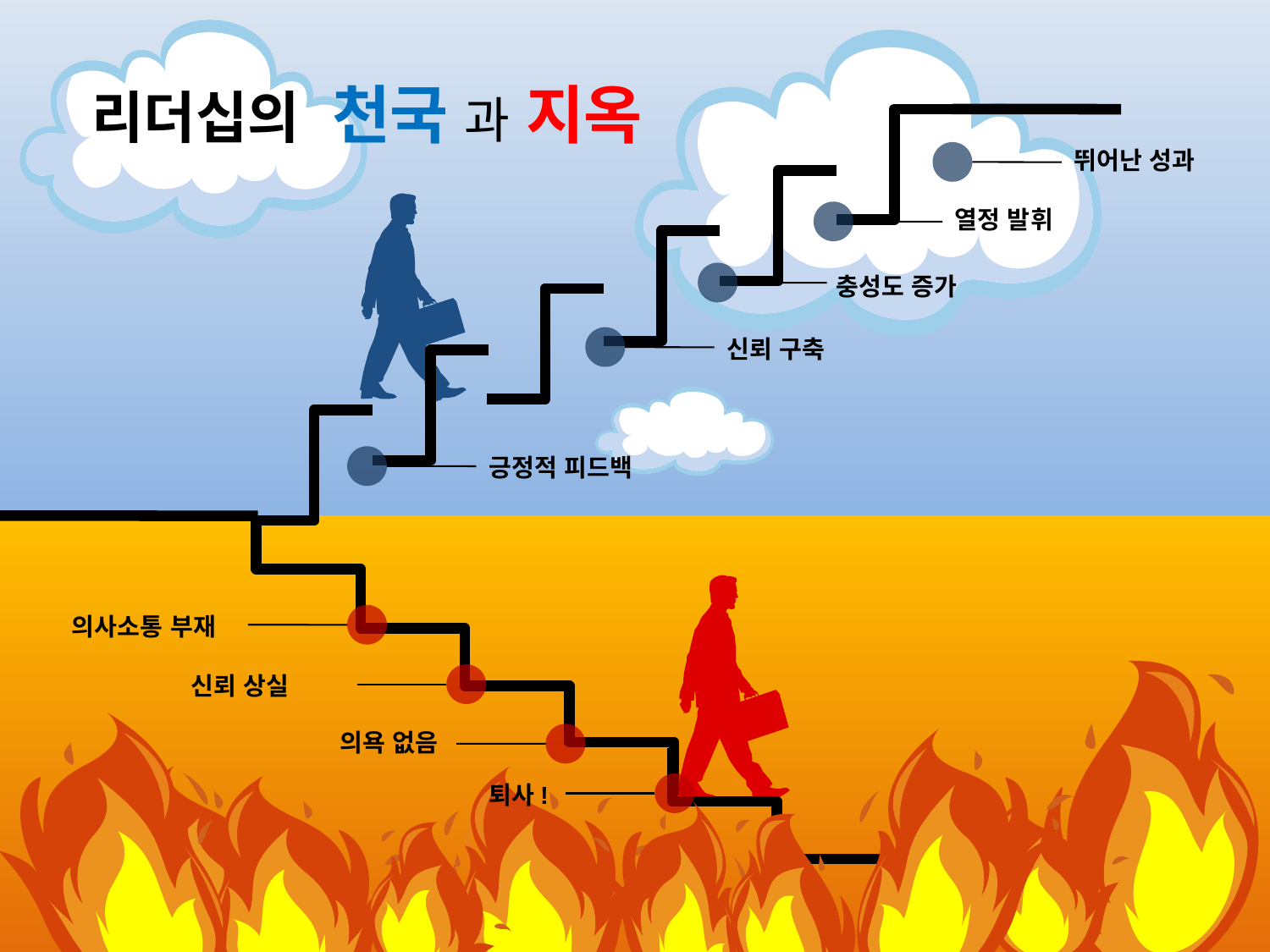

리더십의  천국 과 지옥
뛰어난 성과

열정 발휘

충성도 증가

신뢰 구축

긍정적 피드백

의사소통 부재

신뢰 상실

의욕 없음

퇴사!